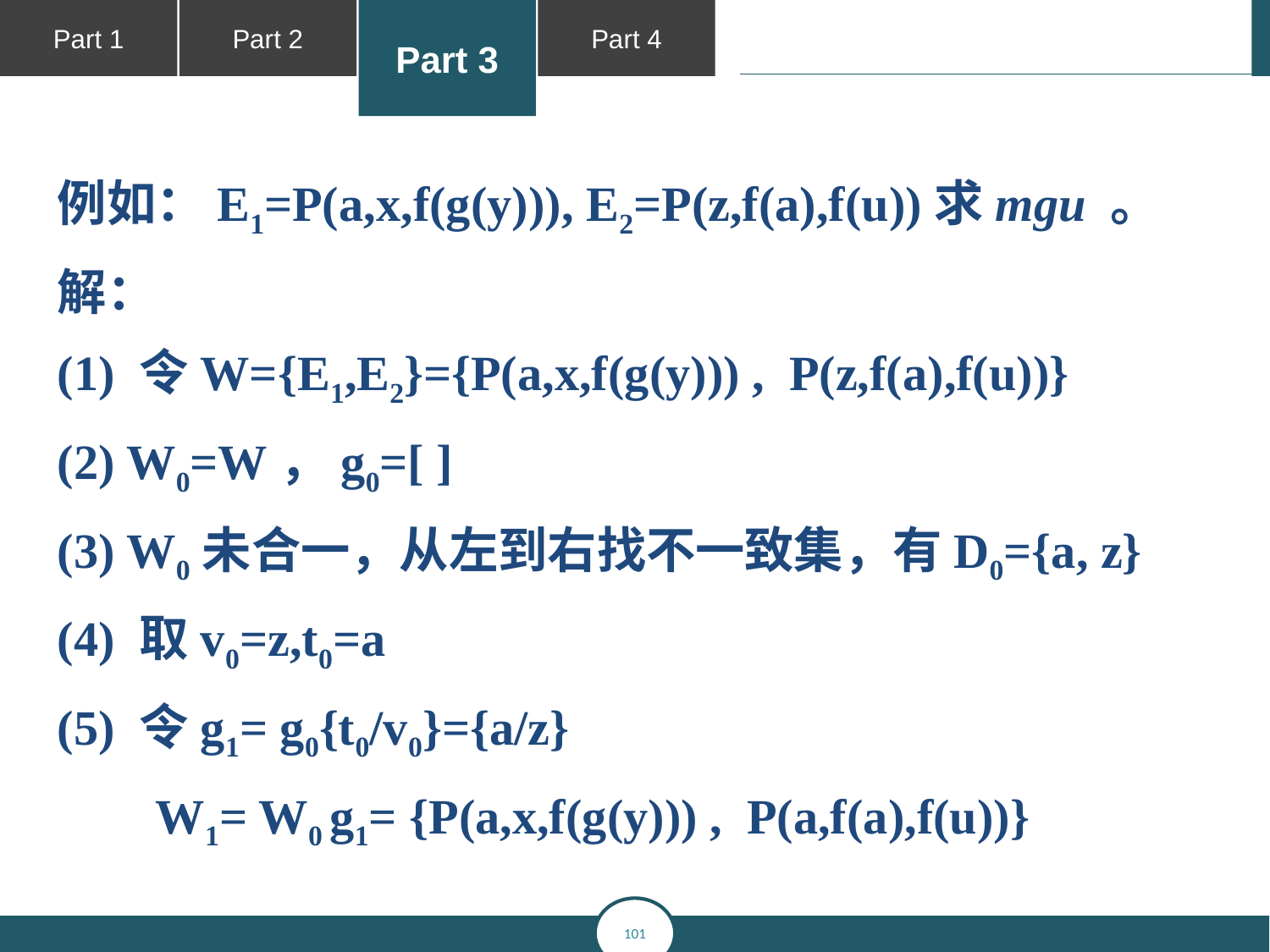

例如：E1=P(a,x,f(g(y))), E2=P(z,f(a),f(u))求mgu 。
解：
(1) 令W={E1,E2}={P(a,x,f(g(y))) ,  P(z,f(a),f(u))}
(2) W0=W，g0=[ ]
(3) W0未合一，从左到右找不一致集，有D0={a, z}
(4) 取v0=z,t0=a
(5) 令g1= g0{t0/v0}={a/z}
        W1= W0 g1= {P(a,x,f(g(y))) ,  P(a,f(a),f(u))}